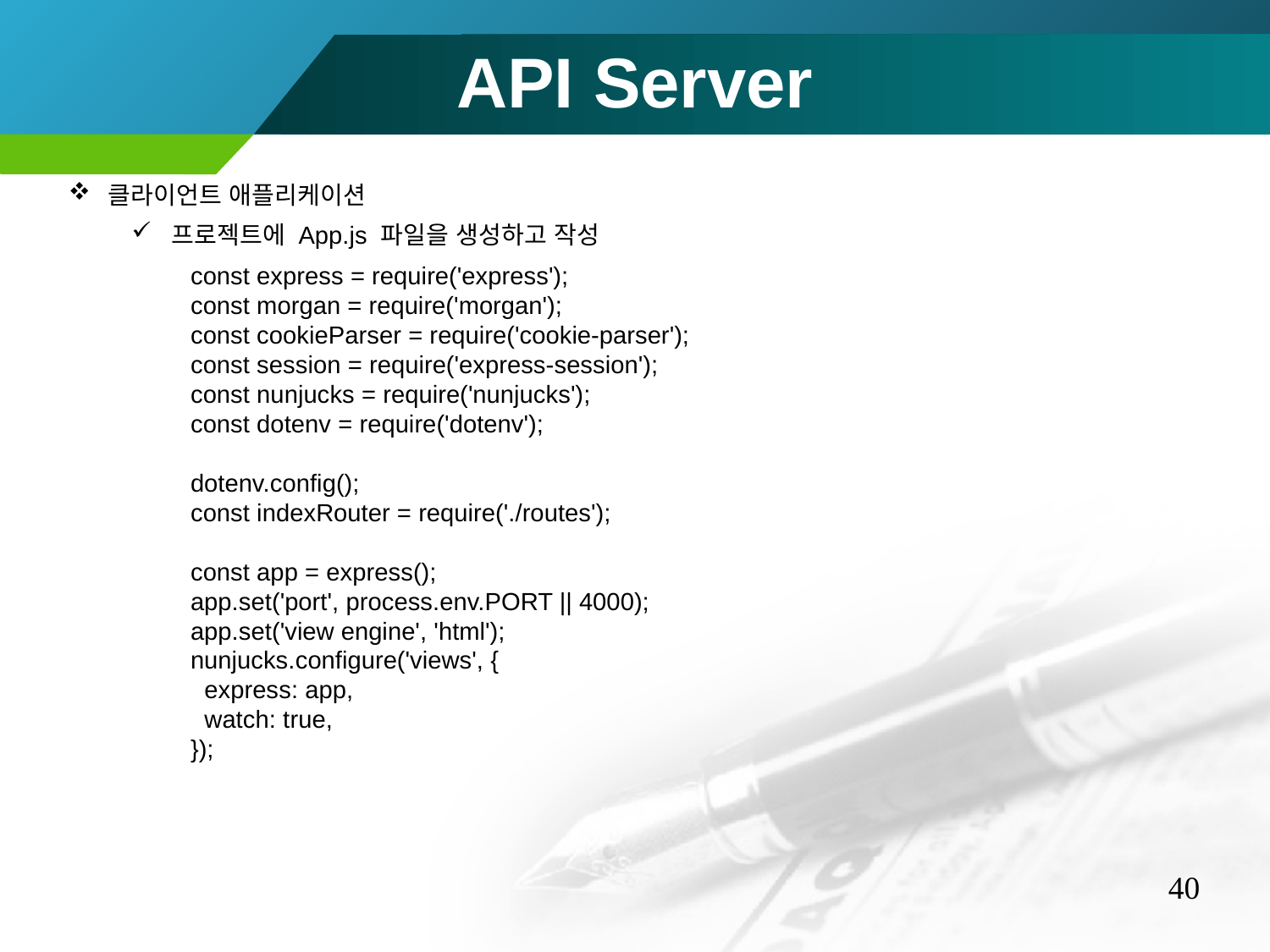

API Server
클라이언트 애플리케이션
프로젝트에 App.js 파일을 생성하고 작성
const express = require('express');
const morgan = require('morgan');
const cookieParser = require('cookie-parser');
const session = require('express-session');
const nunjucks = require('nunjucks');
const dotenv = require('dotenv');

dotenv.config();
const indexRouter = require('./routes');

const app = express();
app.set('port', process.env.PORT || 4000);
app.set('view engine', 'html');
nunjucks.configure('views', {
  express: app,
  watch: true,
});
40